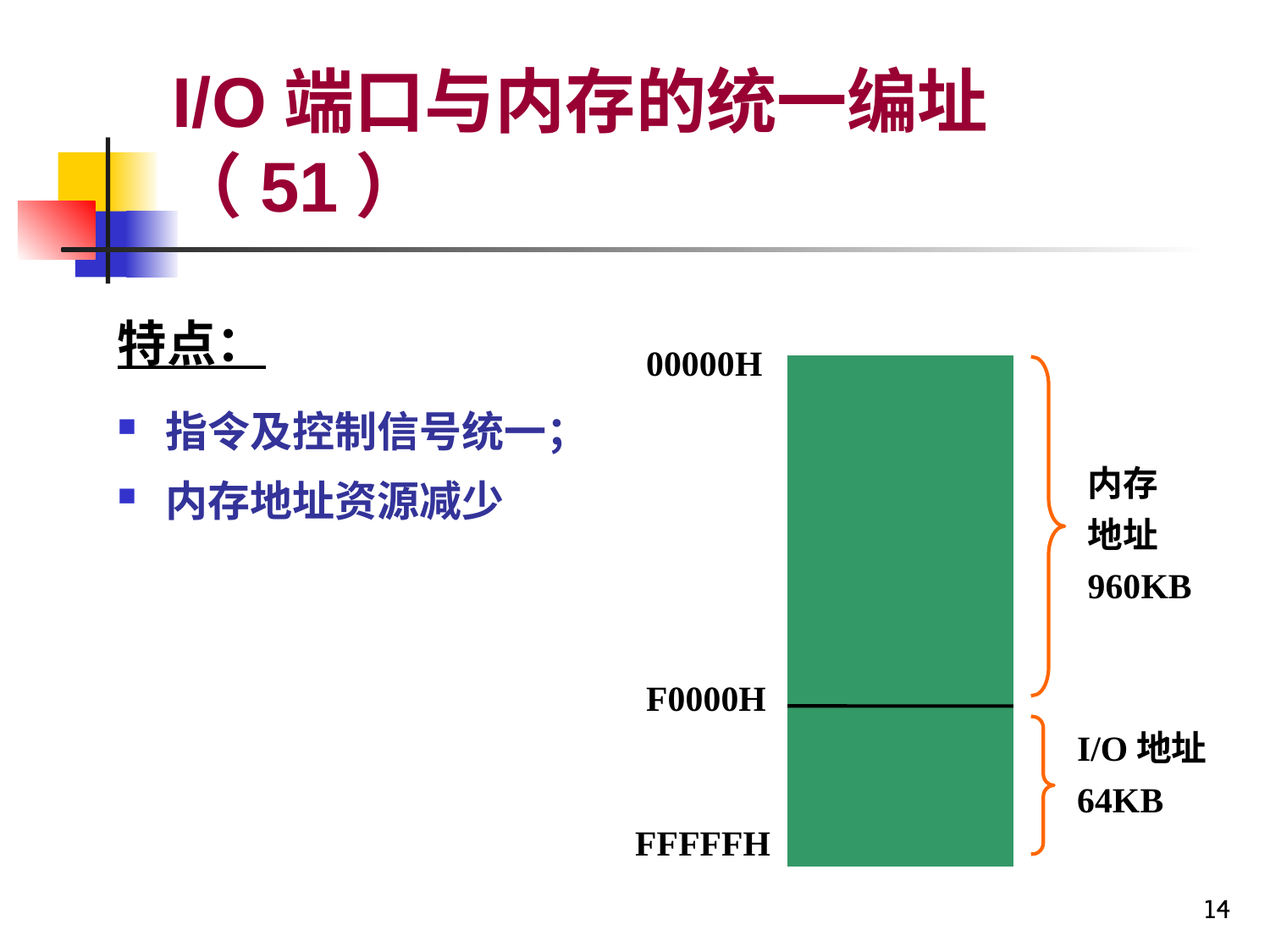

# I/O端口与内存的统一编址（51）
特点：
指令及控制信号统一；
内存地址资源减少
00000H

内存
地址
960KB
F0000H

I/O地址
64KB
FFFFFH
14